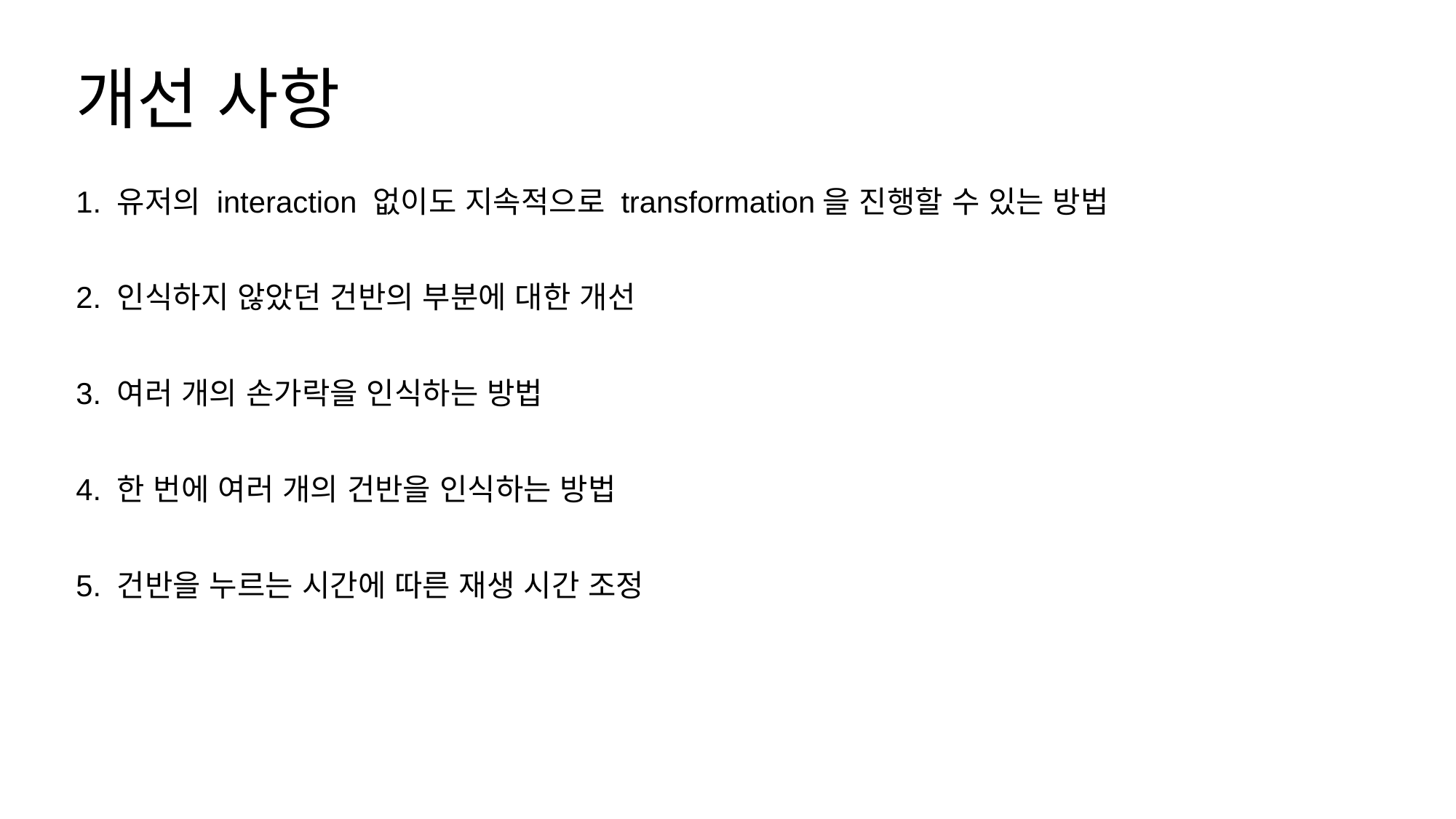

개선 사항
1. 유저의 interaction 없이도 지속적으로 transformation을 진행할 수 있는 방법

2. 인식하지 않았던 건반의 부분에 대한 개선

3. 여러 개의 손가락을 인식하는 방법

4. 한 번에 여러 개의 건반을 인식하는 방법

5. 건반을 누르는 시간에 따른 재생 시간 조정